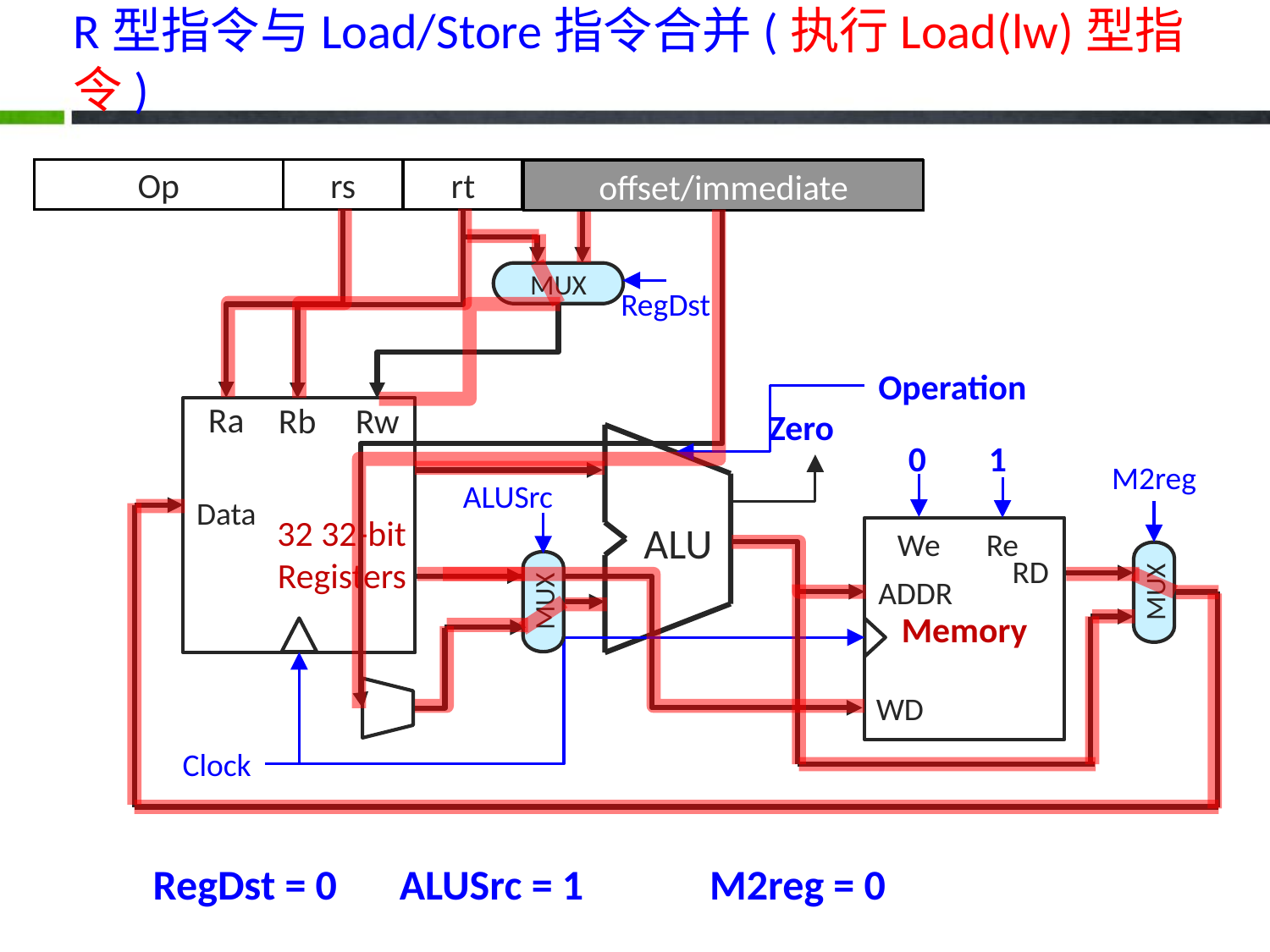

# R型指令与Load/Store指令合并(执行Load(lw)型指令)

Op
rs
rt
rd
000000
func
offset/immediate
MUX
RegDst
Operation

Ra
Rb
Rw
Zero

0
1
M2reg
ALUSrc
Data
32 32-bit
Registers
ALU
Memory
We
Re
RD
ADDR
MUX
MUX

WD

Clock
RegDst = 0
ALUSrc = 1
M2reg = 0